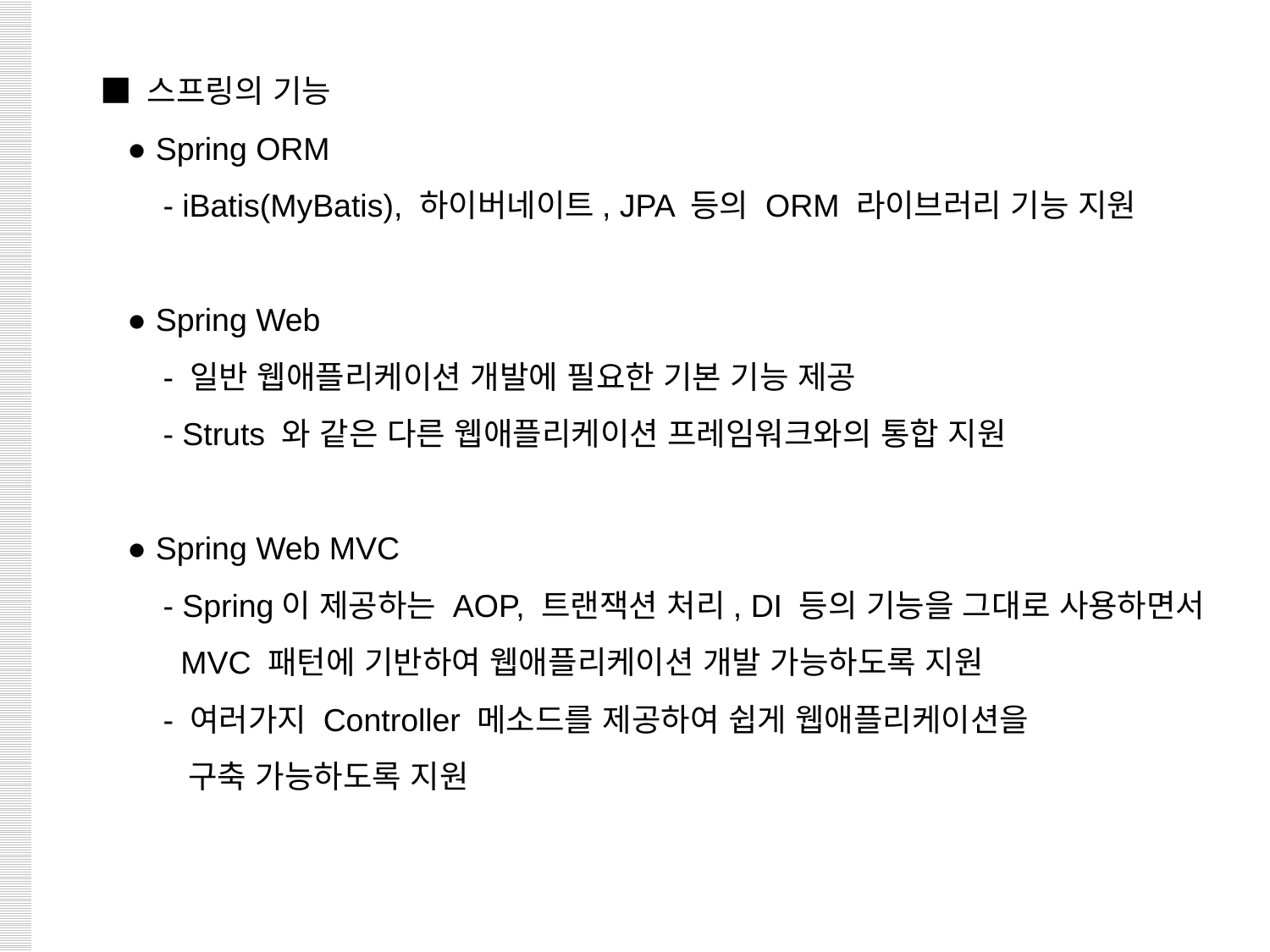

■ 스프링의 기능
   ● Spring ORM
       - iBatis(MyBatis), 하이버네이트, JPA 등의 ORM 라이브러리 기능 지원

   ● Spring Web
       - 일반 웹애플리케이션 개발에 필요한 기본 기능 제공
       - Struts 와 같은 다른 웹애플리케이션 프레임워크와의 통합 지원

   ● Spring Web MVC
       - Spring이 제공하는 AOP, 트랜잭션 처리, DI 등의 기능을 그대로 사용하면서
         MVC 패턴에 기반하여 웹애플리케이션 개발 가능하도록 지원
       - 여러가지 Controller 메소드를 제공하여 쉽게 웹애플리케이션을
         구축 가능하도록 지원